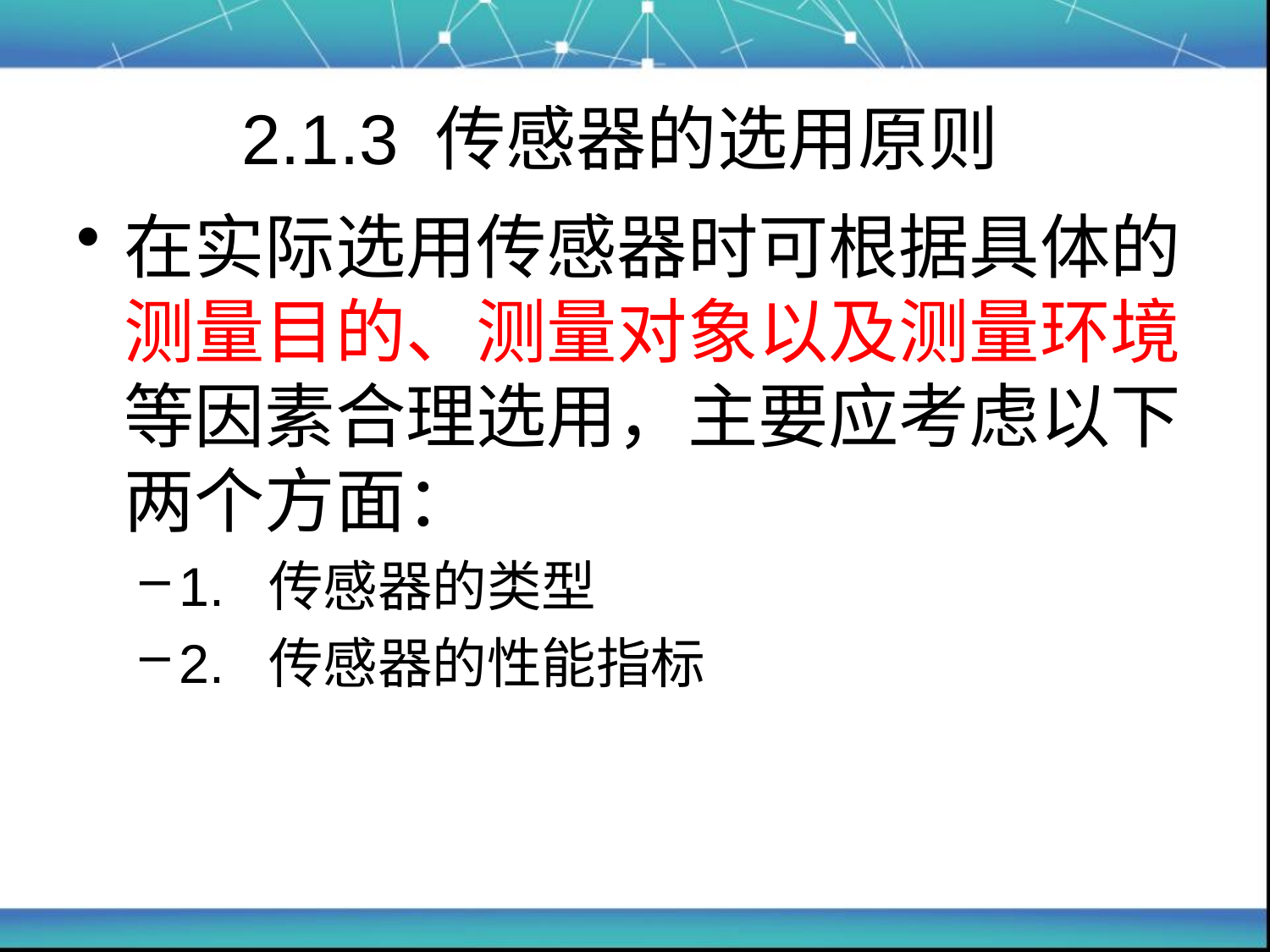

# 2.1.3 传感器的选用原则
在实际选用传感器时可根据具体的测量目的、测量对象以及测量环境等因素合理选用，主要应考虑以下两个方面：
1.  传感器的类型
2.  传感器的性能指标
14